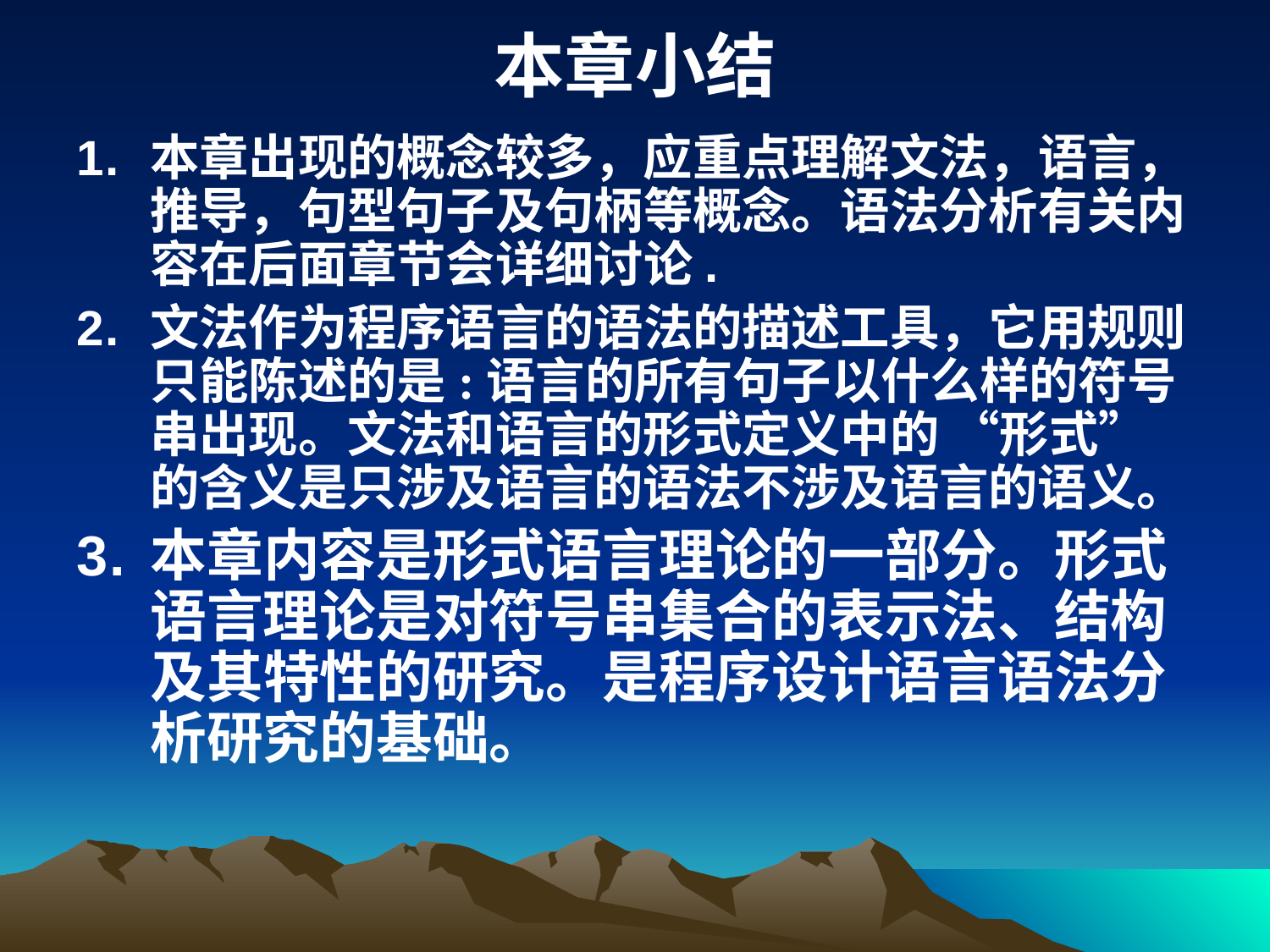

# 本章小结
本章出现的概念较多，应重点理解文法，语言，推导，句型句子及句柄等概念。语法分析有关内容在后面章节会详细讨论.
文法作为程序语言的语法的描述工具，它用规则只能陈述的是:语言的所有句子以什么样的符号串出现。文法和语言的形式定义中的 “形式”的含义是只涉及语言的语法不涉及语言的语义。
本章内容是形式语言理论的一部分。形式语言理论是对符号串集合的表示法、结构及其特性的研究。是程序设计语言语法分析研究的基础。